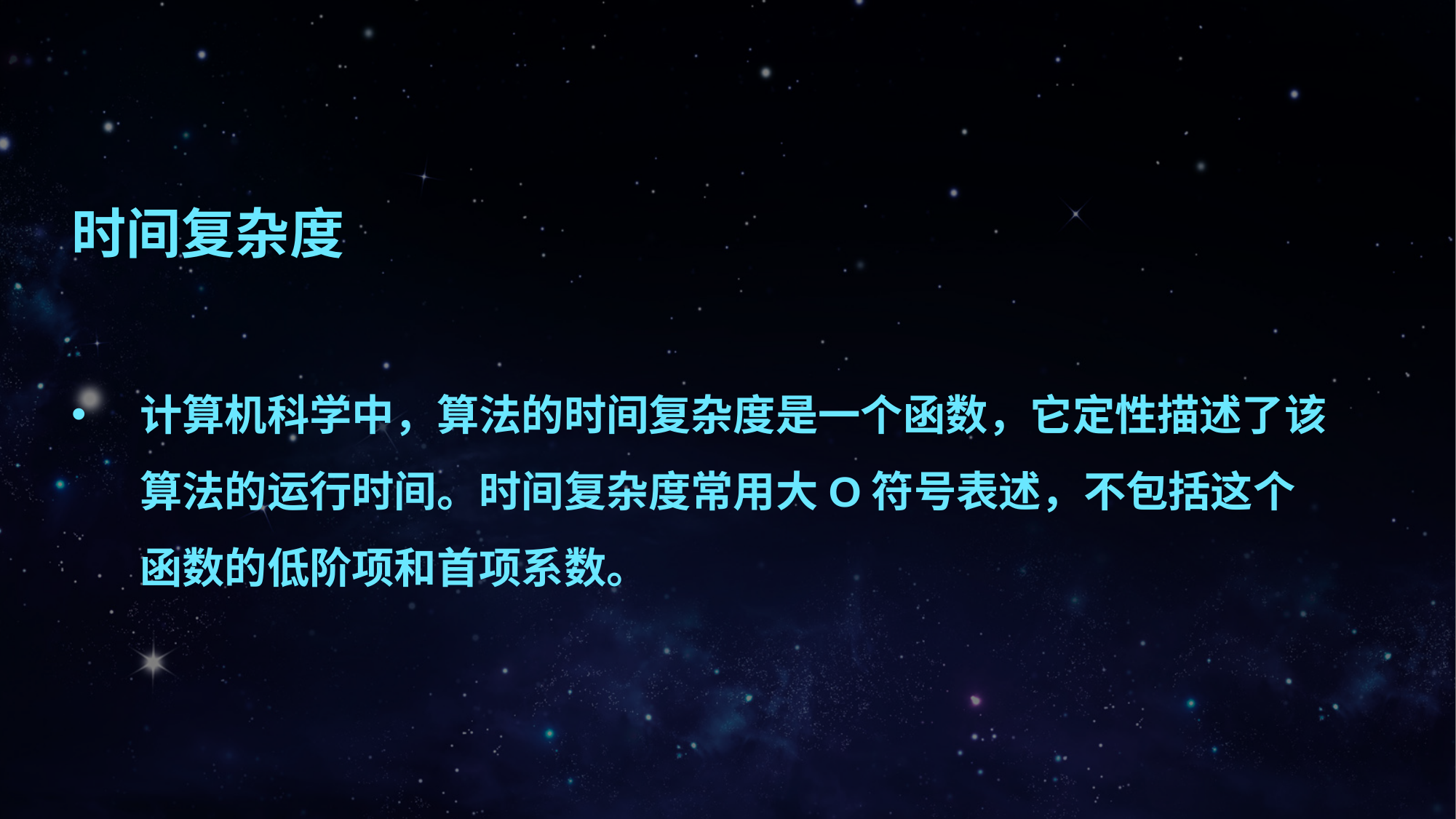

时间复杂度

计算机科学中，算法的时间复杂度是一个函数，它定性描述了该算法的运行时间。时间复杂度常用大O符号表述，不包括这个函数的低阶项和首项系数。